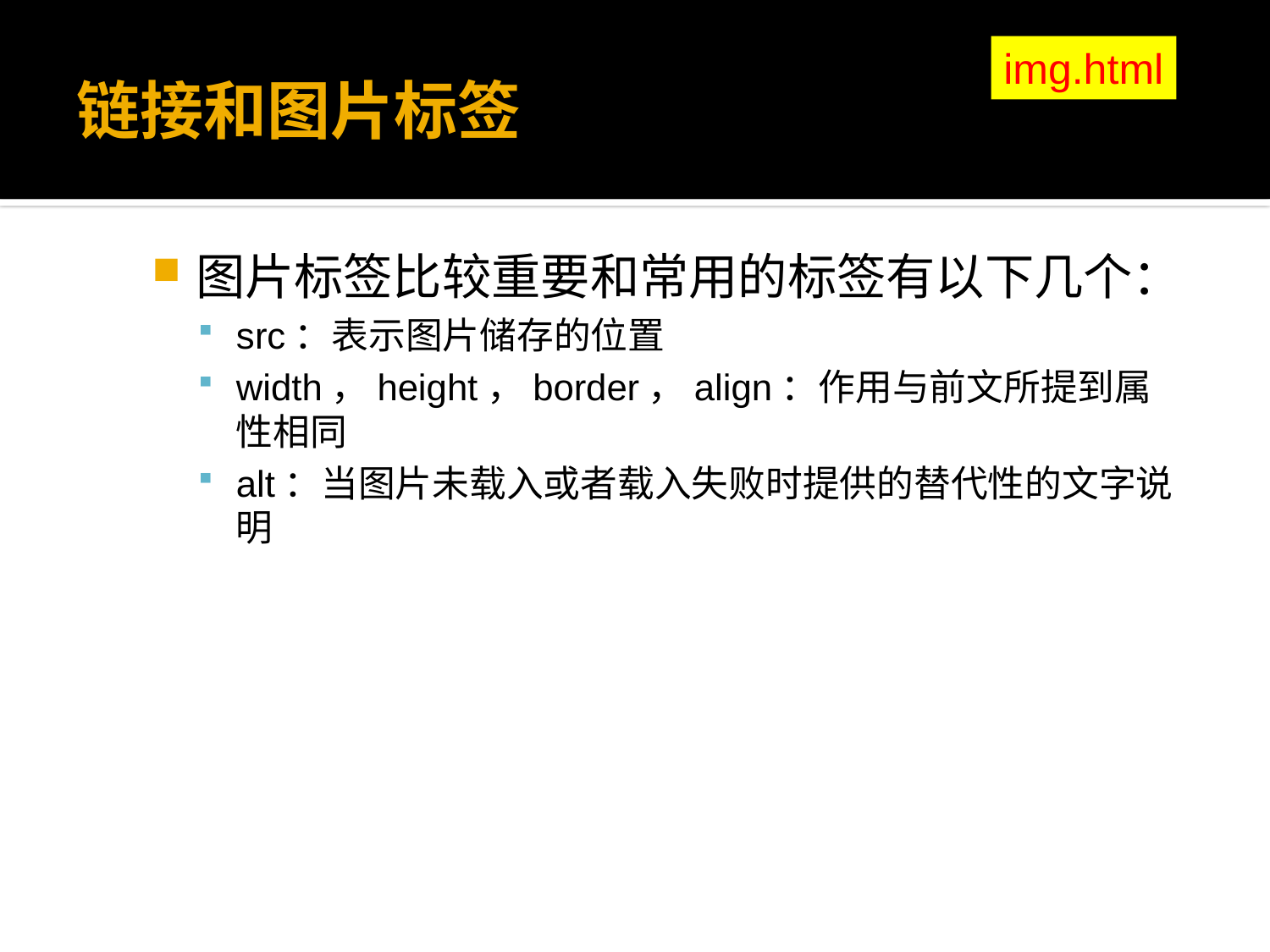

# 链接和图片标签
img.html
图片标签比较重要和常用的标签有以下几个：
src：表示图片储存的位置
width，height，border，align：作用与前文所提到属性相同
alt：当图片未载入或者载入失败时提供的替代性的文字说明